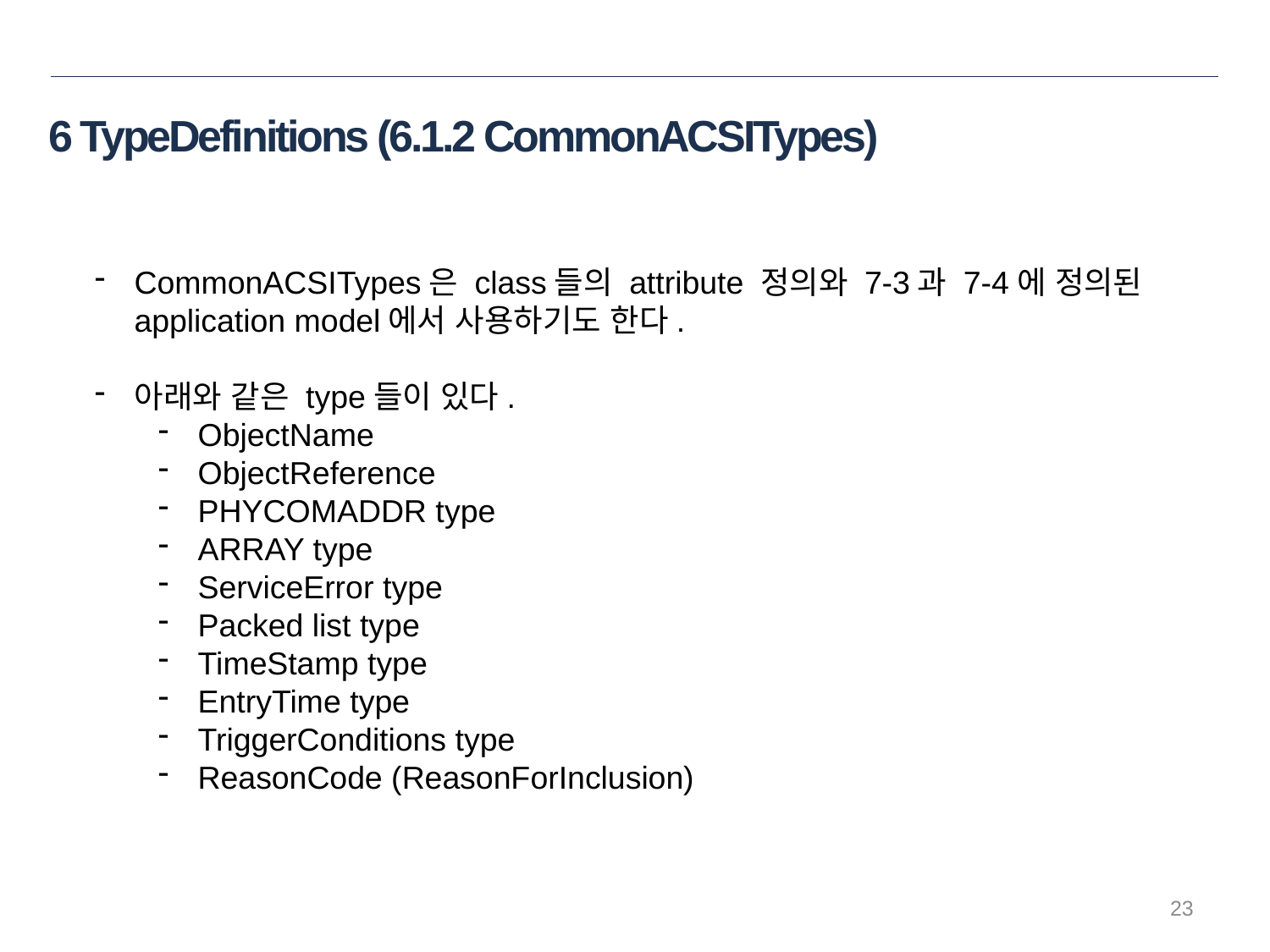

6 TypeDefinitions (6.1.2 CommonACSITypes)
CommonACSITypes은 class들의 attribute 정의와 7-3과 7-4에 정의된 application model에서 사용하기도 한다.

아래와 같은 type들이 있다.
ObjectName
ObjectReference
PHYCOMADDR type
ARRAY type
ServiceError type
Packed list type
TimeStamp type
EntryTime type
TriggerConditions type
ReasonCode (ReasonForInclusion)
23